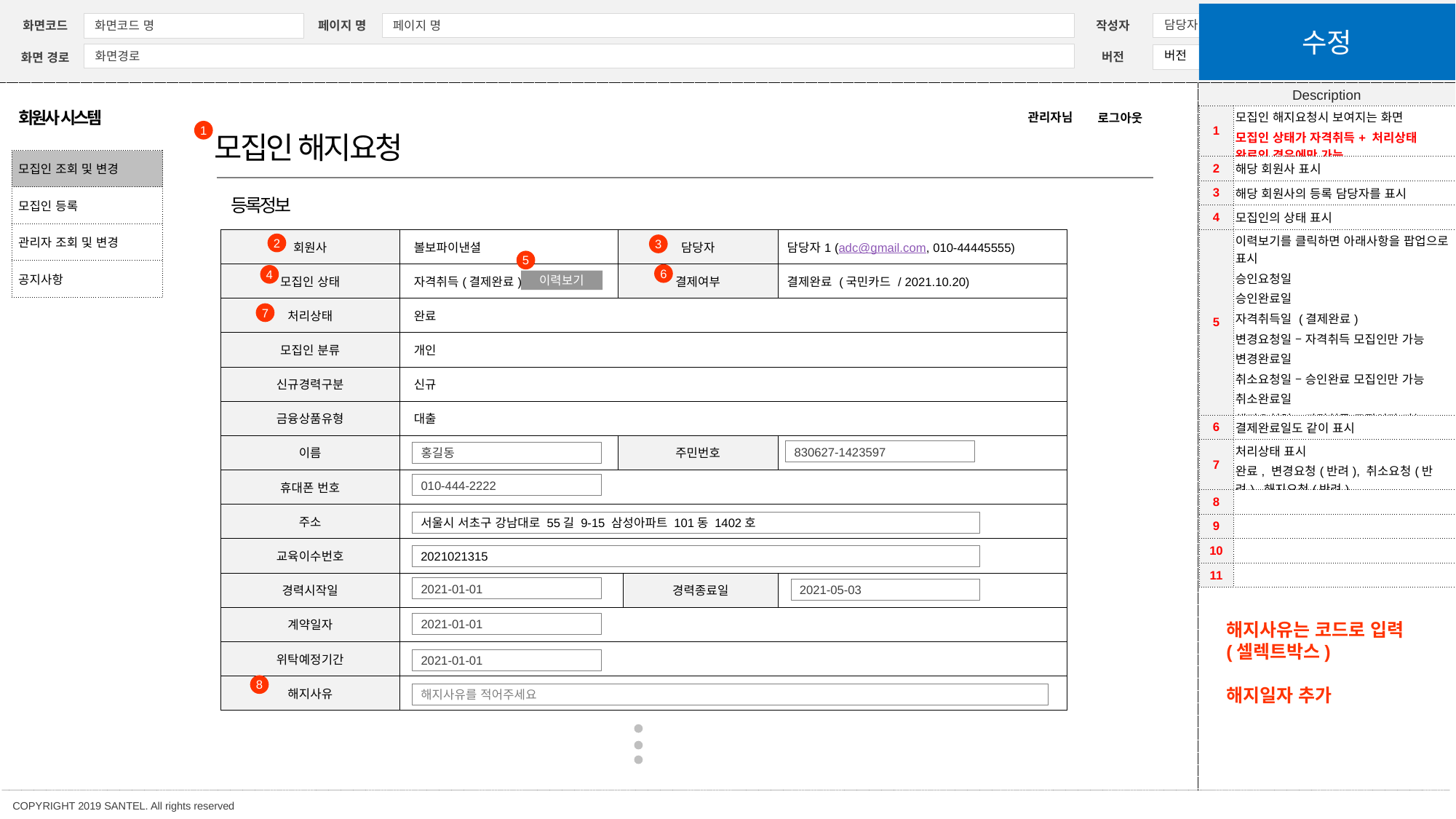

수정
회원사 시스템
관리자님
로그아웃
| 1 | 모집인 해지요청시 보여지는 화면 모집인 상태가 자격취득+ 처리상태 완료인 경우에만 가능 |
| --- | --- |
| 2 | 해당 회원사 표시 |
| 3 | 해당 회원사의 등록 담당자를 표시 |
| 4 | 모집인의 상태 표시 |
| 5 | 이력보기를 클릭하면 아래사항을 팝업으로 표시 승인요청일 승인완료일 자격취득일 (결제완료) 변경요청일 – 자격취득 모집인만 가능 변경완료일 취소요청일 – 승인완료 모집인만 가능 취소완료일 해지요청일 – 자격취득 모집인만 가능 해지완료일 |
| 6 | 결제완료일도 같이 표시 |
| 7 | 처리상태 표시 완료, 변경요청(반려), 취소요청(반려), 해지요청(반려) |
| 8 |  |
| 9 |  |
| 10 |  |
| 11 |  |
1
모집인 해지요청
| 모집인 조회 및 변경 |
| --- |
| 모집인 등록 |
| 관리자 조회 및 변경 |
| 공지사항 |
등록정보
| 회원사 | 볼보파이낸셜 | 담당자 |  | 담당자1 (adc@gmail.com, 010-44445555) |
| --- | --- | --- | --- | --- |
| 모집인 상태 | 자격취득(결제완료) | 결제여부 |  | 결제완료 (국민카드 / 2021.10.20) |
| 처리상태 | 완료 |  |  |  |
| 모집인 분류 | 개인 |  |  |  |
| 신규경력구분 | 신규 |  |  |  |
| 금융상품유형 | 대출 |  |  |  |
| 이름 |  | 주민번호 |  |  |
| 휴대폰 번호 |  |  |  |  |
| 주소 |  |  |  |  |
| 교육이수번호 |  |  |  |  |
| 경력시작일 |  |  | 경력종료일 |  |
| 계약일자 |  |  |  |  |
| 위탁예정기간 |  |  |  |  |
| 해지사유 |  |  |  |  |
2
3
5
6
4
이력보기
7
830627-1423597
홍길동
010-444-2222
서울시 서초구 강남대로 55길 9-15 삼성아파트 101동 1402호
2021021315
2021-01-01
2021-05-03
2021-01-01
해지사유는 코드로 입력(셀렉트박스)

해지일자 추가
2021-01-01
8
해지사유를 적어주세요